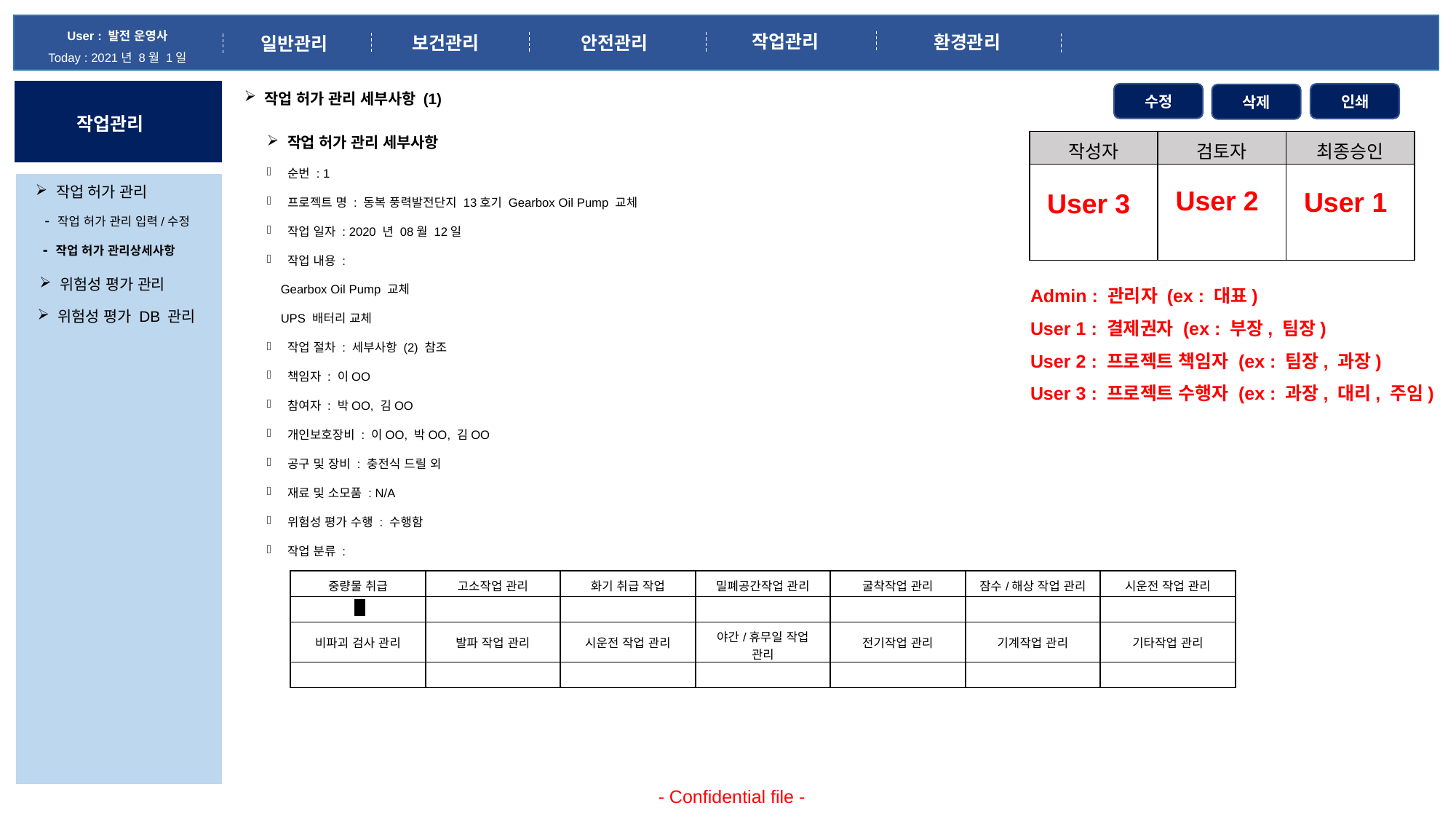

User : 발전 운영사
Today : 2021년 8월 1일
작업관리
환경관리
안전관리
보건관리
일반관리

작업 허가 관리 세부사항 (1)

수정
인쇄
삭제
작업관리
작업 허가 관리 세부사항

순번 : 1

프로젝트 명 : 동복 풍력발전단지 13호기 Gearbox Oil Pump 교체

작업 일자 : 2020 년 08월 12일

작업 내용 :

    Gearbox Oil Pump 교체

    UPS 배터리 교체

작업 절차 : 세부사항 (2) 참조

책임자 : 이OO

참여자 : 박OO, 김OO

개인보호장비 : 이OO, 박OO, 김OO

공구 및 장비 : 충전식 드릴 외

재료 및 소모품 : N/A

위험성 평가 수행 : 수행함

작업 분류 :

| 작성자 | 검토자 | 최종승인 |
| --- | --- | --- |
|  |  |  |

작업 허가 관리
User 2
User 1
User 3
- 작업 허가 관리 입력/수정
- 작업 허가 관리상세사항
Admin : 관리자 (ex : 대표)
User 1 : 결제권자 (ex : 부장, 팀장)
User 2 : 프로젝트 책임자 (ex : 팀장, 과장)
User 3 : 프로젝트 수행자 (ex : 과장, 대리, 주임)
위험성 평가 관리
위험성 평가 DB 관리
| 중량물 취급 | 고소작업 관리 | 화기 취급 작업 | 밀폐공간작업 관리 | 굴착작업 관리 | 잠수/해상 작업 관리 | 시운전 작업 관리 |
| --- | --- | --- | --- | --- | --- | --- |
|  |  |  |  |  |  |  |
| 비파괴 검사 관리 | 발파 작업 관리 | 시운전 작업 관리 | 야간/휴무일 작업 관리 | 전기작업 관리 | 기계작업 관리 | 기타작업 관리 |
|  |  |  |  |  |  |  |

- Confidential file -